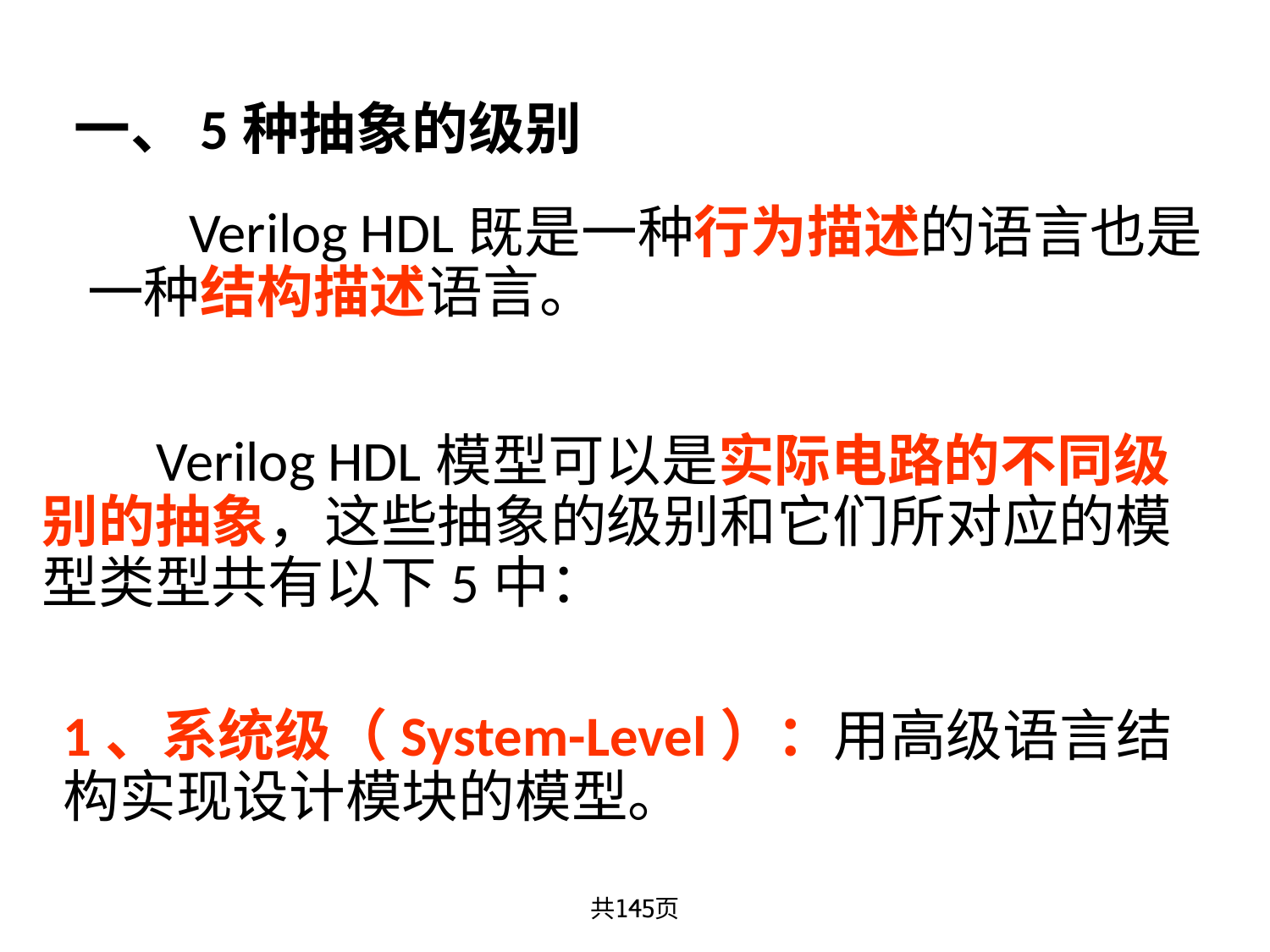

一、5种抽象的级别
        Verilog HDL既是一种行为描述的语言也是一种结构描述语言。
         Verilog HDL模型可以是实际电路的不同级别的抽象，这些抽象的级别和它们所对应的模型类型共有以下5中：
1、系统级（System-Level）：用高级语言结构实现设计模块的模型。
共145页
3